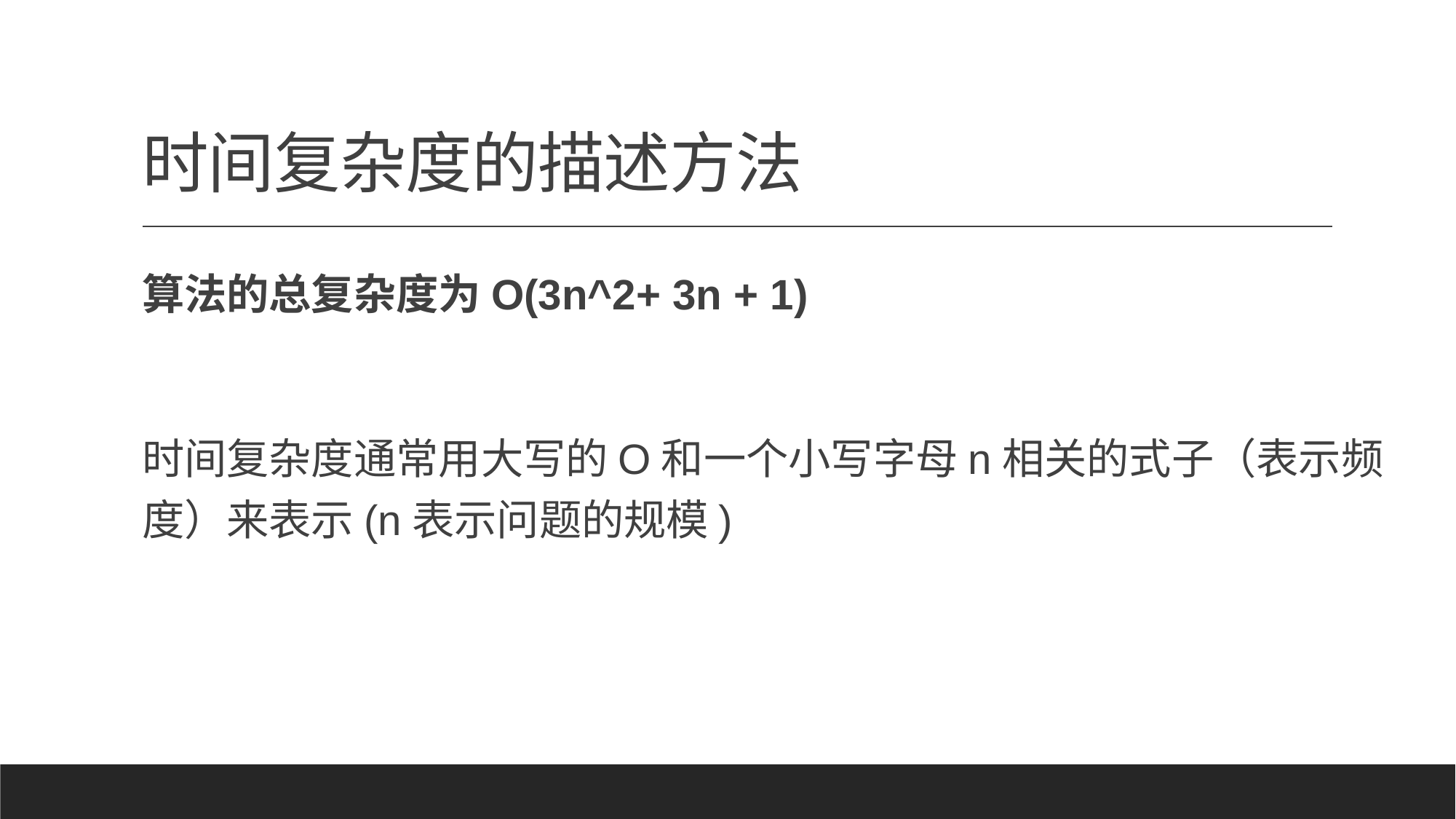

# 时间复杂度的描述方法
算法的总复杂度为O(3n^2+ 3n + 1)

时间复杂度通常用大写的O和一个小写字母n相关的式子（表示频度）来表示(n表示问题的规模)